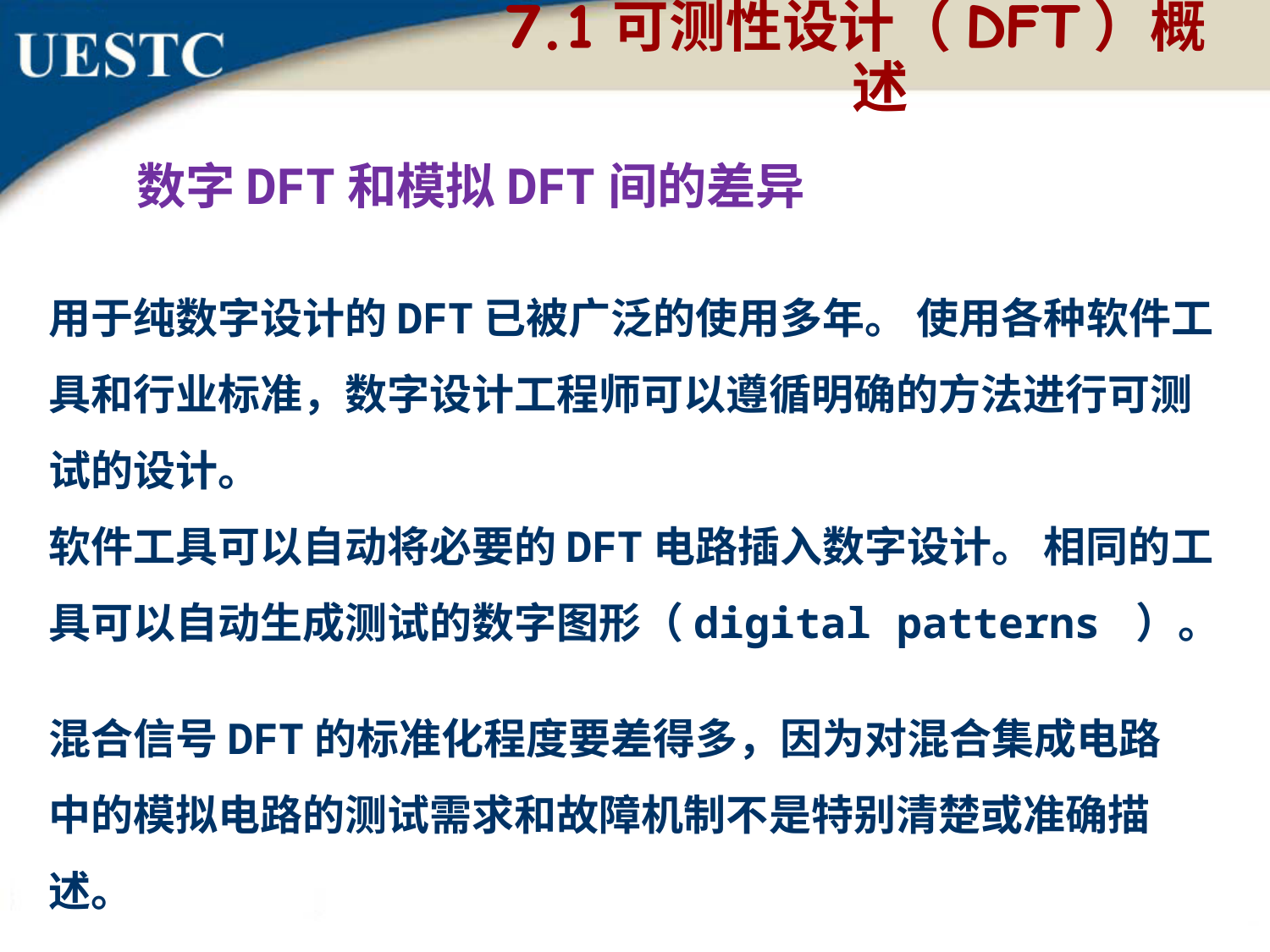

7.1可测性设计（DFT）概述
数字DFT和模拟DFT间的差异
用于纯数字设计的DFT已被广泛的使用多年。 使用各种软件工具和行业标准，数字设计工程师可以遵循明确的方法进行可测试的设计。
软件工具可以自动将必要的DFT电路插入数字设计。 相同的工具可以自动生成测试的数字图形（digital patterns ）。
混合信号DFT的标准化程度要差得多，因为对混合集成电路中的模拟电路的测试需求和故障机制不是特别清楚或准确描述。